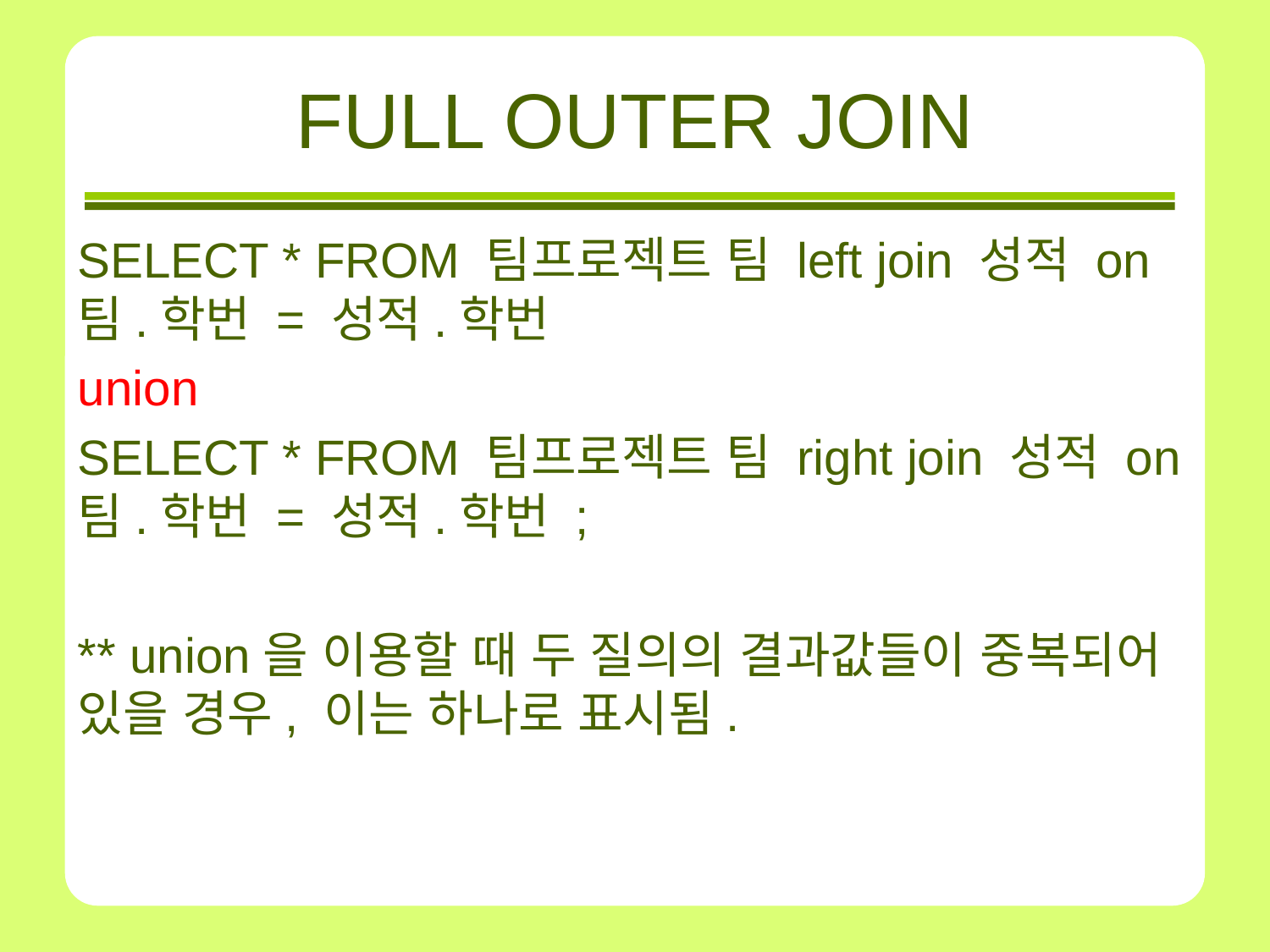

# FULL OUTER JOIN
SELECT * FROM 팀프로젝트 팀 left join 성적 on 팀.학번 = 성적.학번
union
SELECT * FROM 팀프로젝트 팀 right join 성적 on 팀.학번 = 성적.학번 ;

** union을 이용할 때 두 질의의 결과값들이 중복되어 있을 경우, 이는 하나로 표시됨.